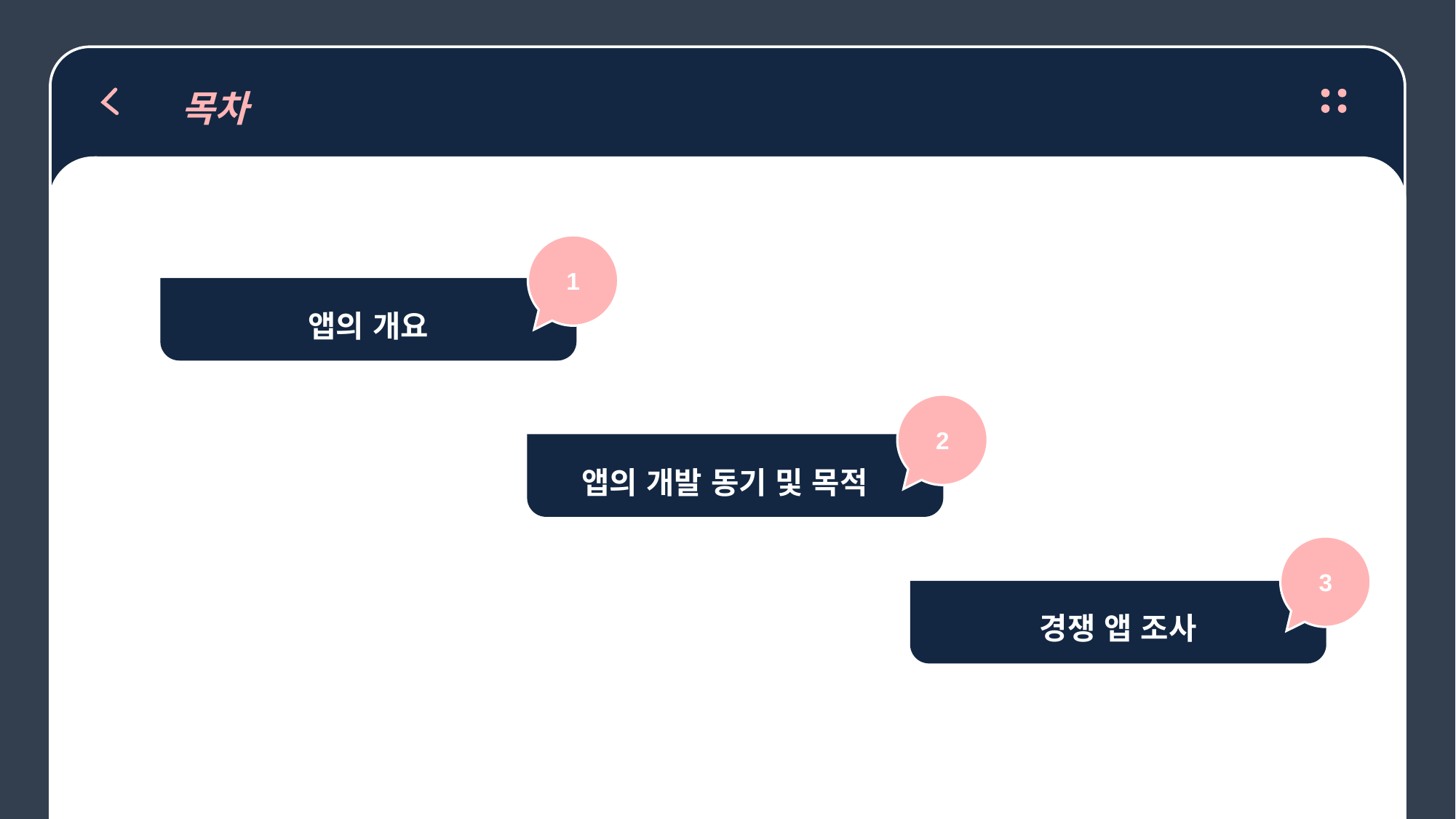

목차

1

앱의 개요
2

앱의 개발 동기 및 목적
3

경쟁 앱 조사